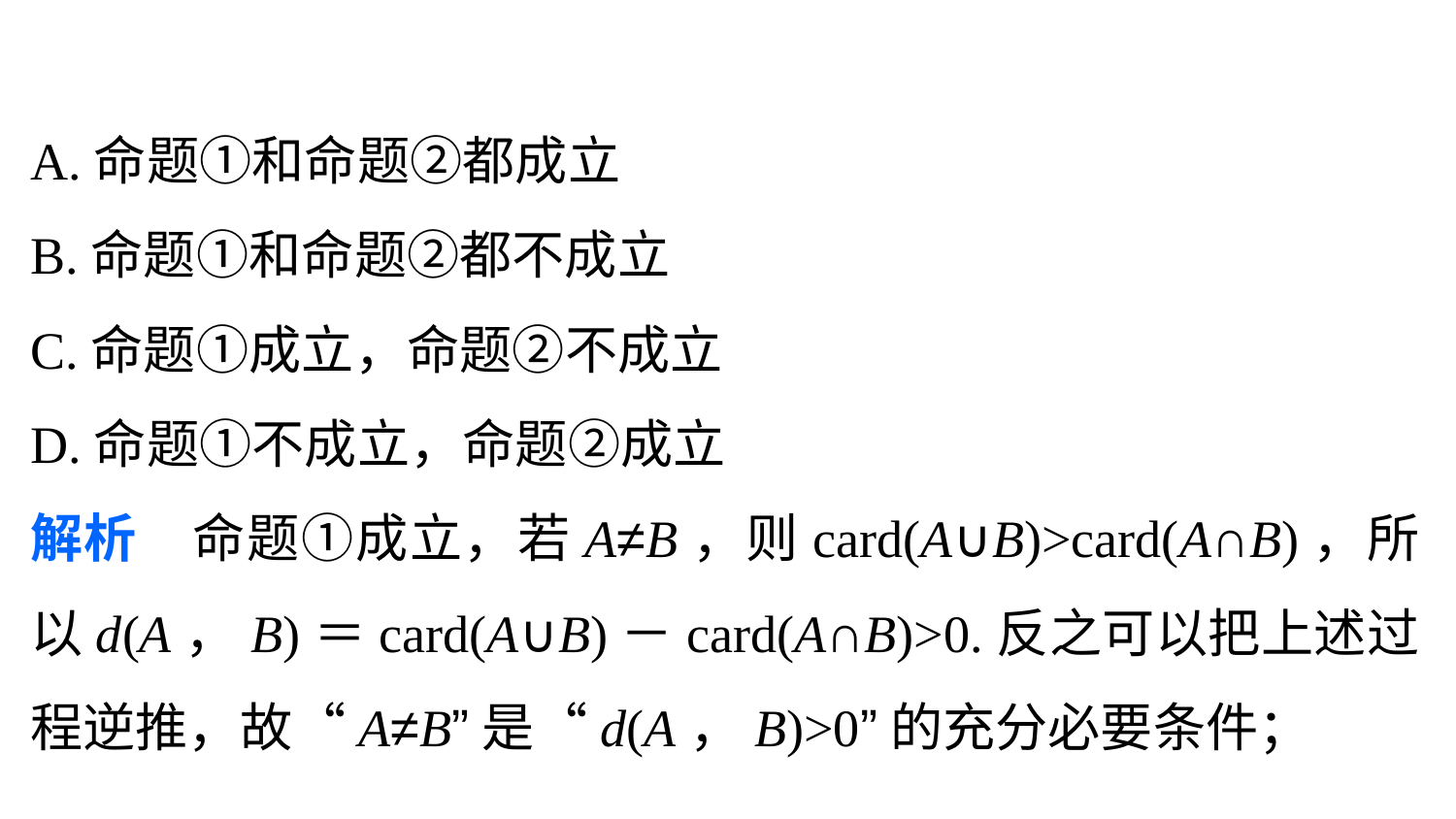

A.命题①和命题②都成立
B.命题①和命题②都不成立
C.命题①成立，命题②不成立
D.命题①不成立，命题②成立
解析　命题①成立，若A≠B，则card(A∪B)>card(A∩B)，所以d(A，B)＝card(A∪B)－card(A∩B)>0.反之可以把上述过程逆推，故“A≠B”是“d(A，B)>0”的充分必要条件；